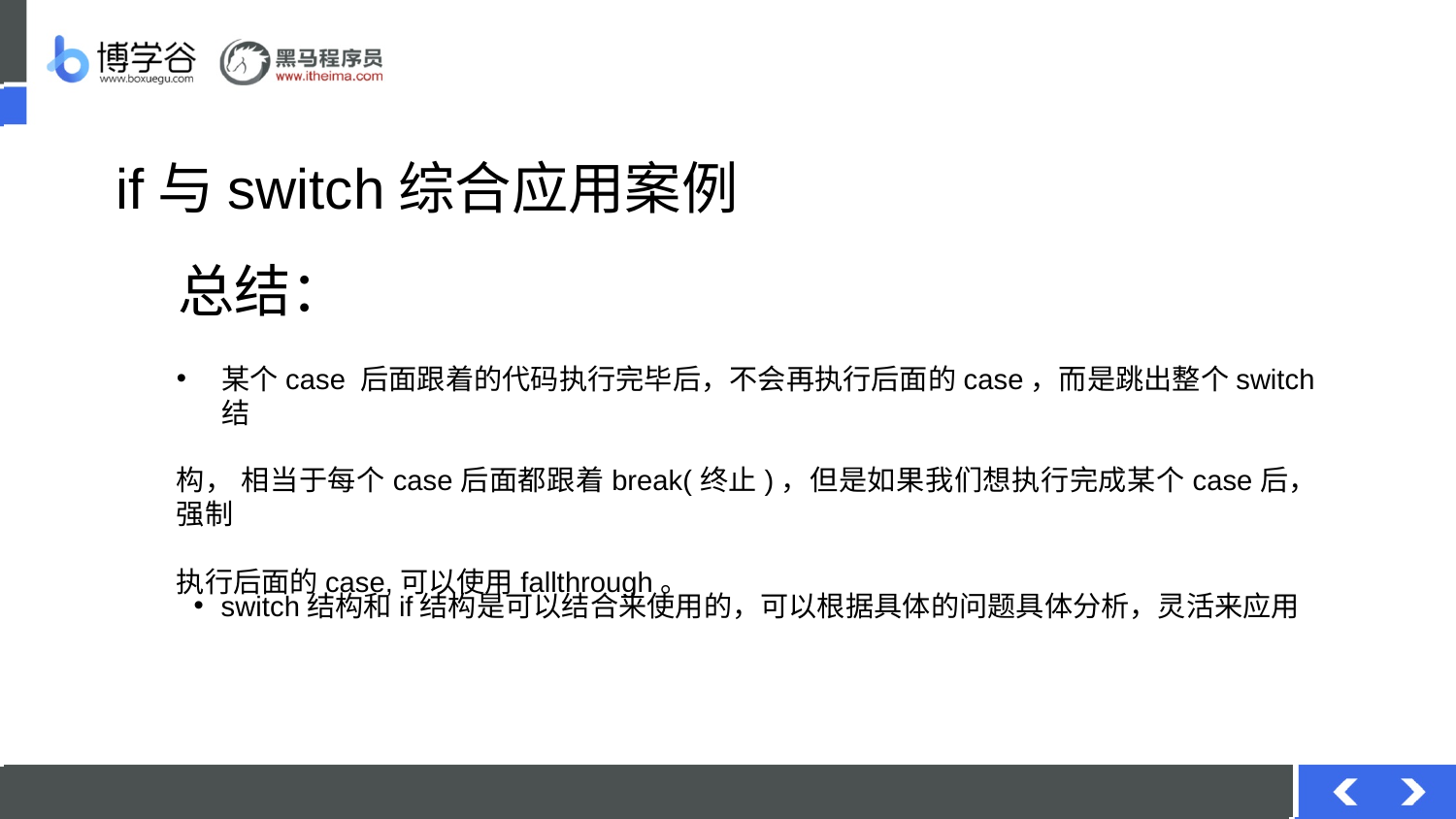

if与switch综合应用案例
总结：
某个case 后面跟着的代码执行完毕后，不会再执行后面的case，而是跳出整个switch结

构， 相当于每个case后面都跟着break(终止)，但是如果我们想执行完成某个case后，强制

执行后面的case,可以使用fallthrough。
switch结构和if结构是可以结合来使用的，可以根据具体的问题具体分析，灵活来应用